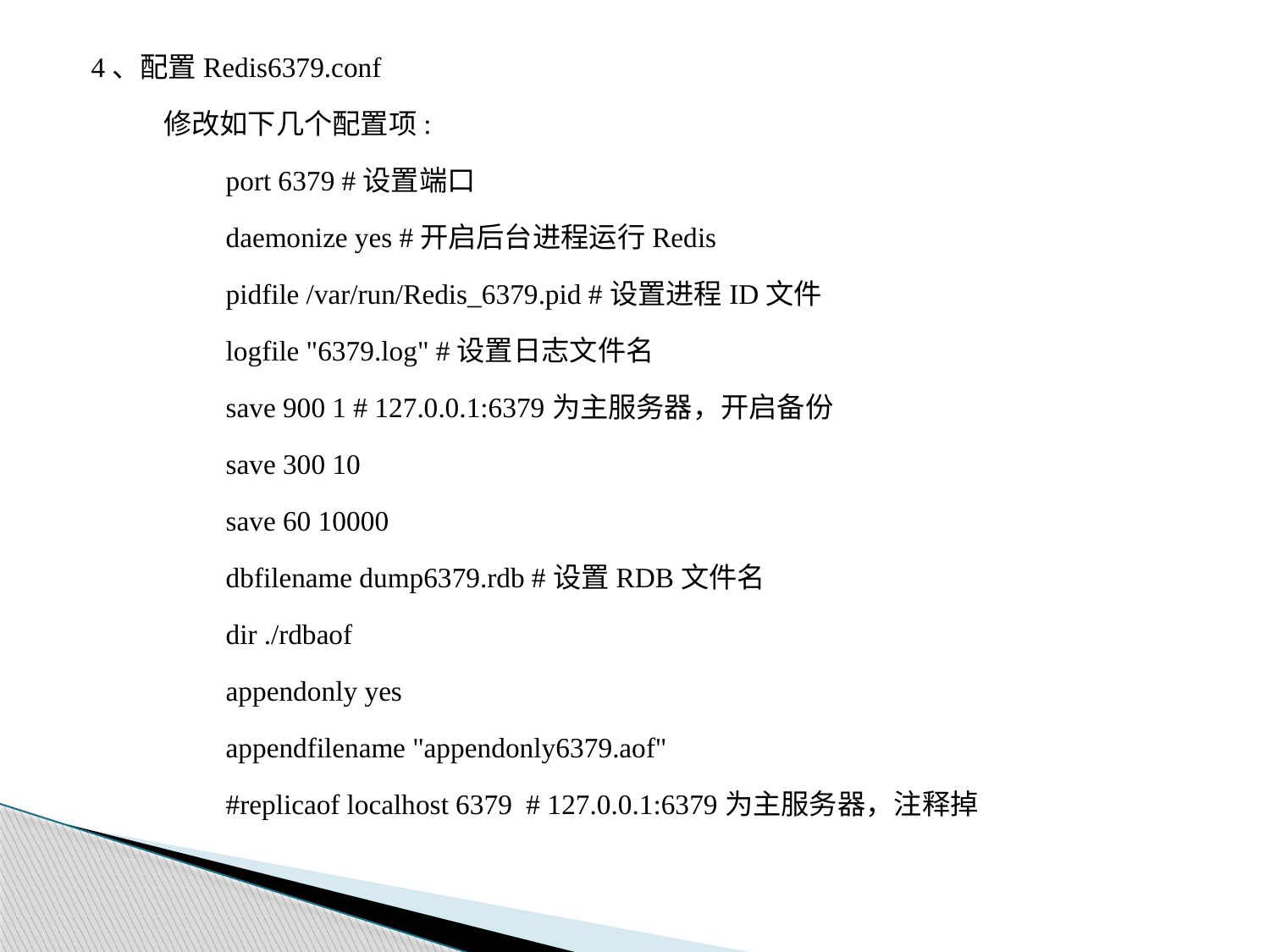

4、配置Redis6379.conf
修改如下几个配置项:
port 6379 #设置端口
daemonize yes #开启后台进程运行Redis
pidfile /var/run/Redis_6379.pid #设置进程ID文件
logfile "6379.log" #设置日志文件名
save 900 1 # 127.0.0.1:6379为主服务器，开启备份
save 300 10
save 60 10000
dbfilename dump6379.rdb #设置RDB文件名
dir ./rdbaof
appendonly yes
appendfilename "appendonly6379.aof"
#replicaof localhost 6379  # 127.0.0.1:6379为主服务器，注释掉